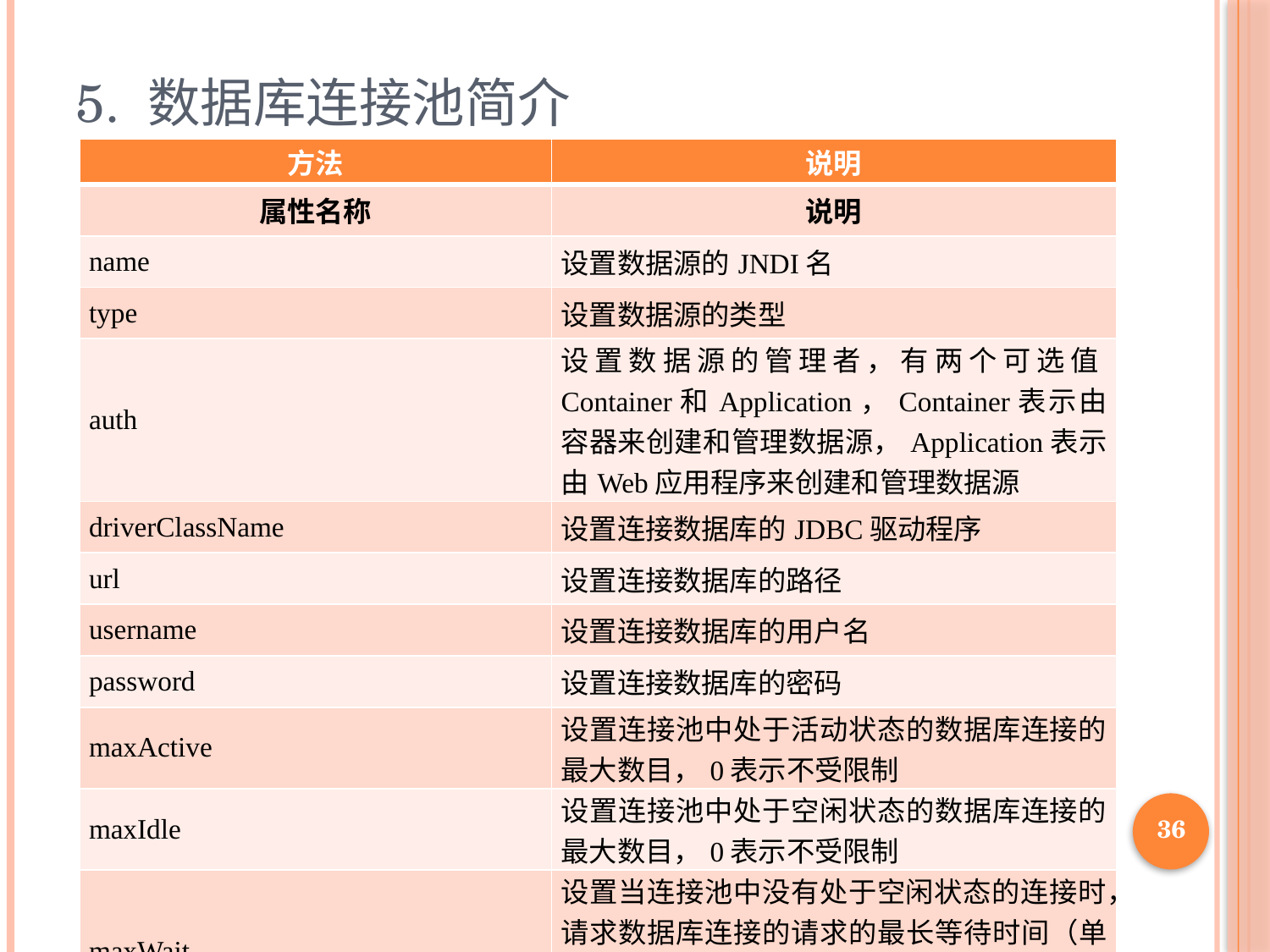

# 5. 数据库连接池简介
| 方法 | 说明 |
| --- | --- |
| 属性名称 | 说明 |
| name | 设置数据源的JNDI名 |
| type | 设置数据源的类型 |
| auth | 设置数据源的管理者，有两个可选值Container和Application，Container表示由容器来创建和管理数据源，Application表示由Web应用程序来创建和管理数据源 |
| driverClassName | 设置连接数据库的JDBC驱动程序 |
| url | 设置连接数据库的路径 |
| username | 设置连接数据库的用户名 |
| password | 设置连接数据库的密码 |
| maxActive | 设置连接池中处于活动状态的数据库连接的最大数目，0表示不受限制 |
| maxIdle | 设置连接池中处于空闲状态的数据库连接的最大数目，0表示不受限制 |
| maxWait | 设置当连接池中没有处于空闲状态的连接时，请求数据库连接的请求的最长等待时间（单位为ms），如果超出该时间将抛出异常，−1表示无限期等待 |
36